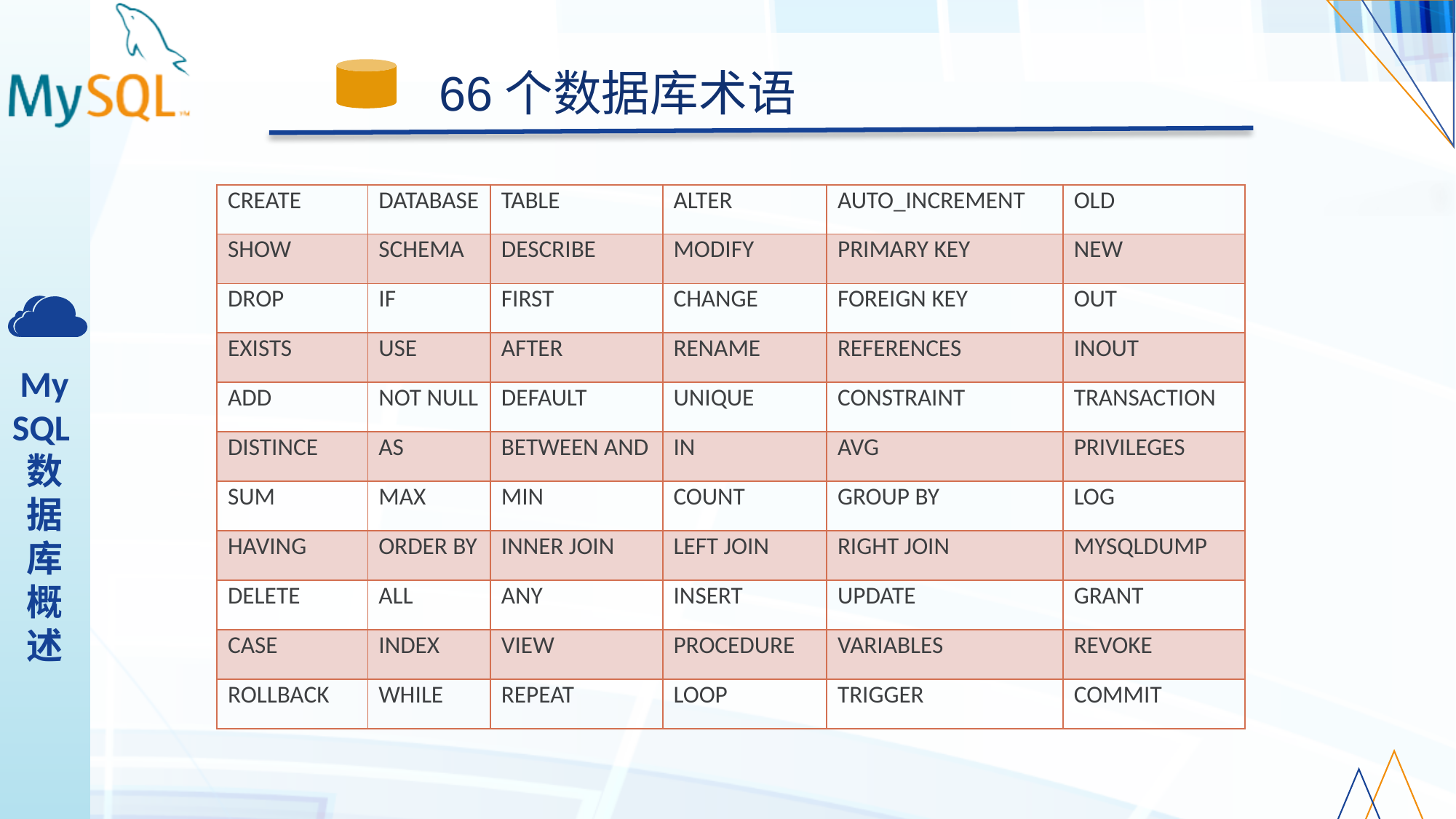

66个数据库术语
| CREATE | DATABASE | TABLE | ALTER | AUTO\_INCREMENT | OLD |
| --- | --- | --- | --- | --- | --- |
| SHOW | SCHEMA | DESCRIBE | MODIFY | PRIMARY KEY | NEW |
| DROP | IF | FIRST | CHANGE | FOREIGN KEY | OUT |
| EXISTS | USE | AFTER | RENAME | REFERENCES | INOUT |
| ADD | NOT NULL | DEFAULT | UNIQUE | CONSTRAINT | TRANSACTION |
| DISTINCE | AS | BETWEEN AND | IN | AVG | PRIVILEGES |
| SUM | MAX | MIN | COUNT | GROUP BY | LOG |
| HAVING | ORDER BY | INNER JOIN | LEFT JOIN | RIGHT JOIN | MYSQLDUMP |
| DELETE | ALL | ANY | INSERT | UPDATE | GRANT |
| CASE | INDEX | VIEW | PROCEDURE | VARIABLES | REVOKE |
| ROLLBACK | WHILE | REPEAT | LOOP | TRIGGER | COMMIT |